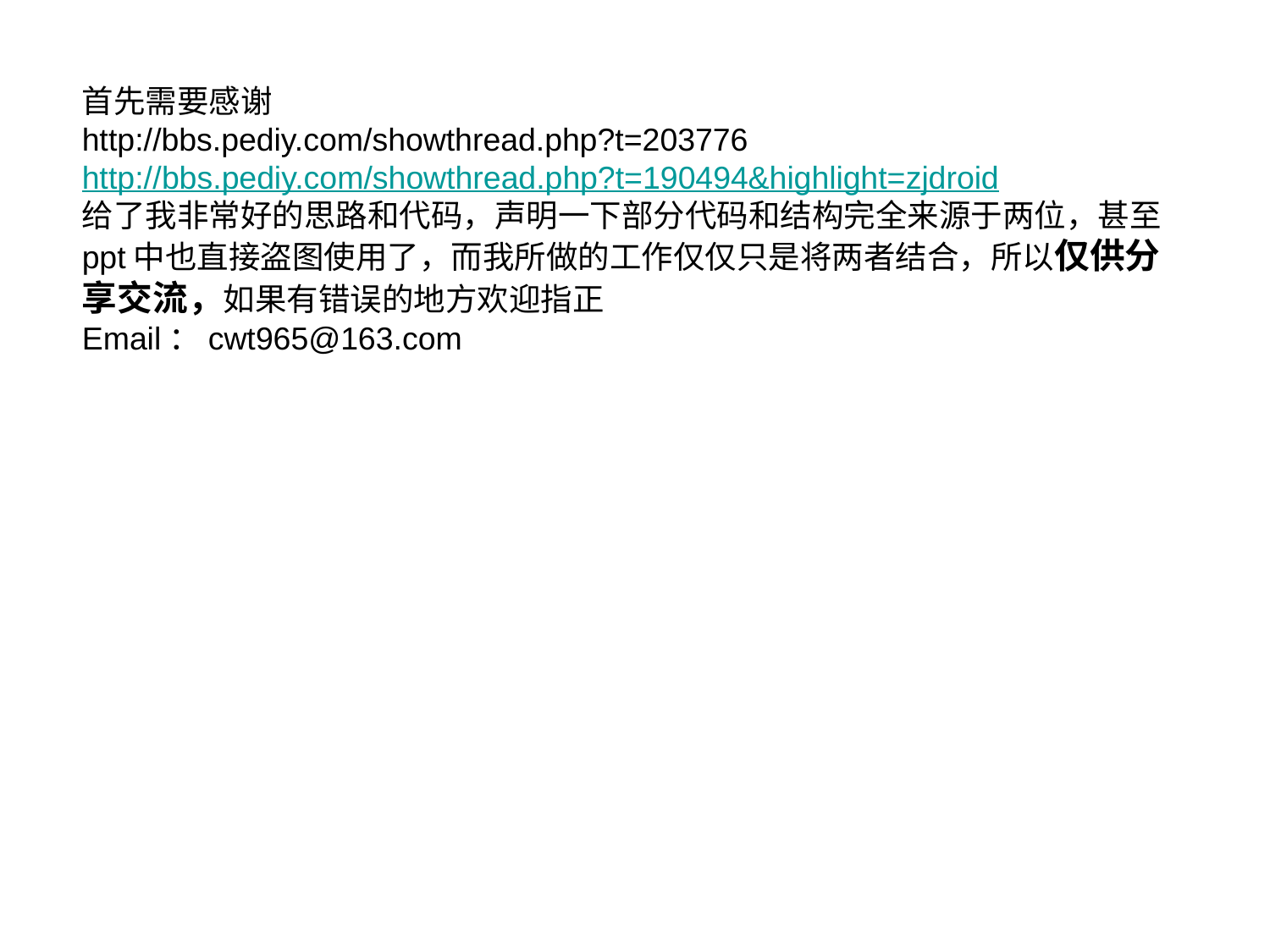

首先需要感谢 
http://bbs.pediy.com/showthread.php?t=203776
http://bbs.pediy.com/showthread.php?t=190494&highlight=zjdroid
给了我非常好的思路和代码，声明一下部分代码和结构完全来源于两位，甚至
ppt中也直接盗图使用了，而我所做的工作仅仅只是将两者结合，所以仅供分享交流，如果有错误的地方欢迎指正
Email：cwt965@163.com